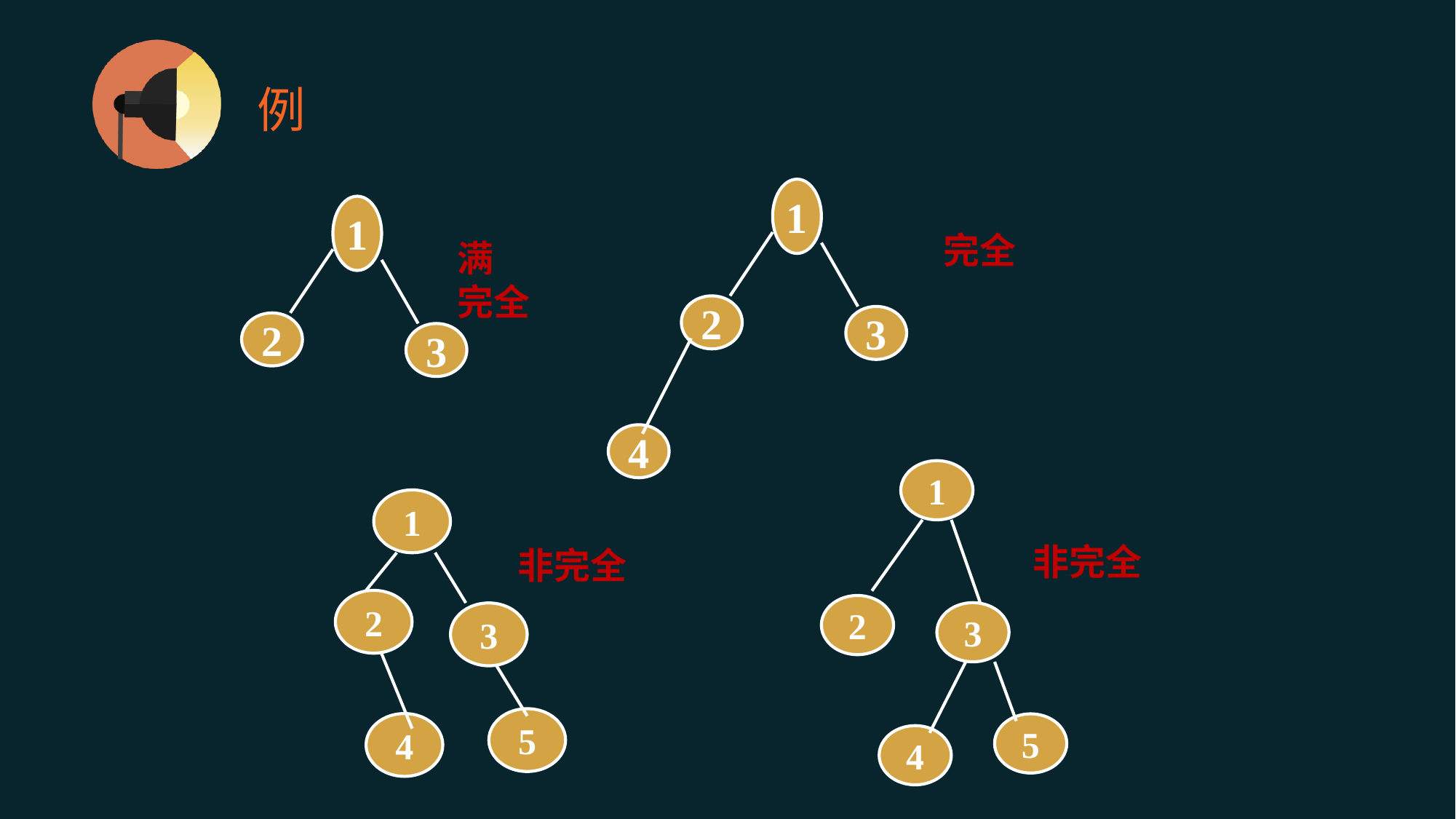

# 例
1

2
3

4
1

2
3
完全
满
完全
1

2
3

5
4
1

2
3

5
4
非完全
非完全